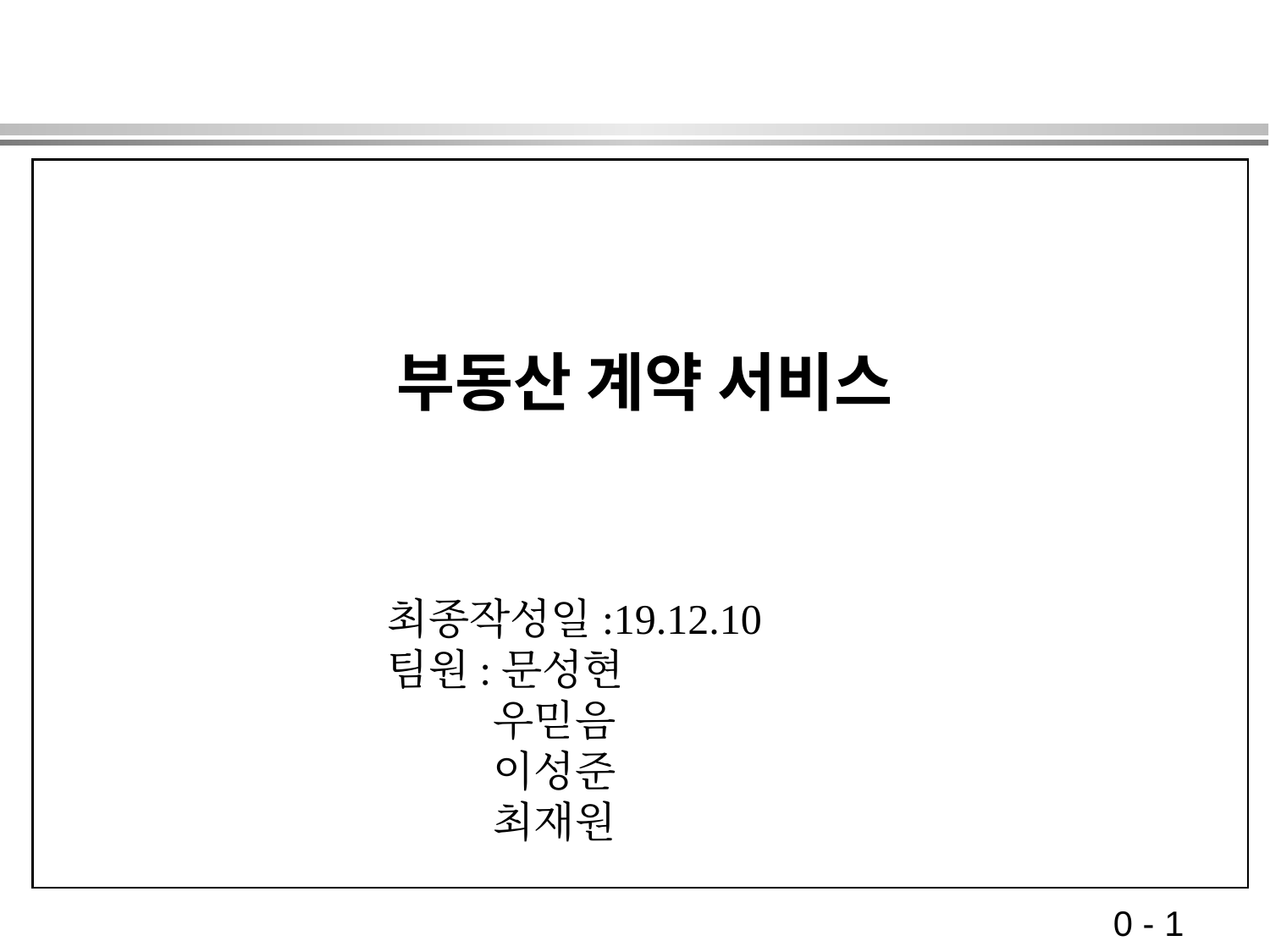

부동산 계약 서비스
최종작성일:19.12.10
팀원:문성현
         우믿음
         이성준
         최재원